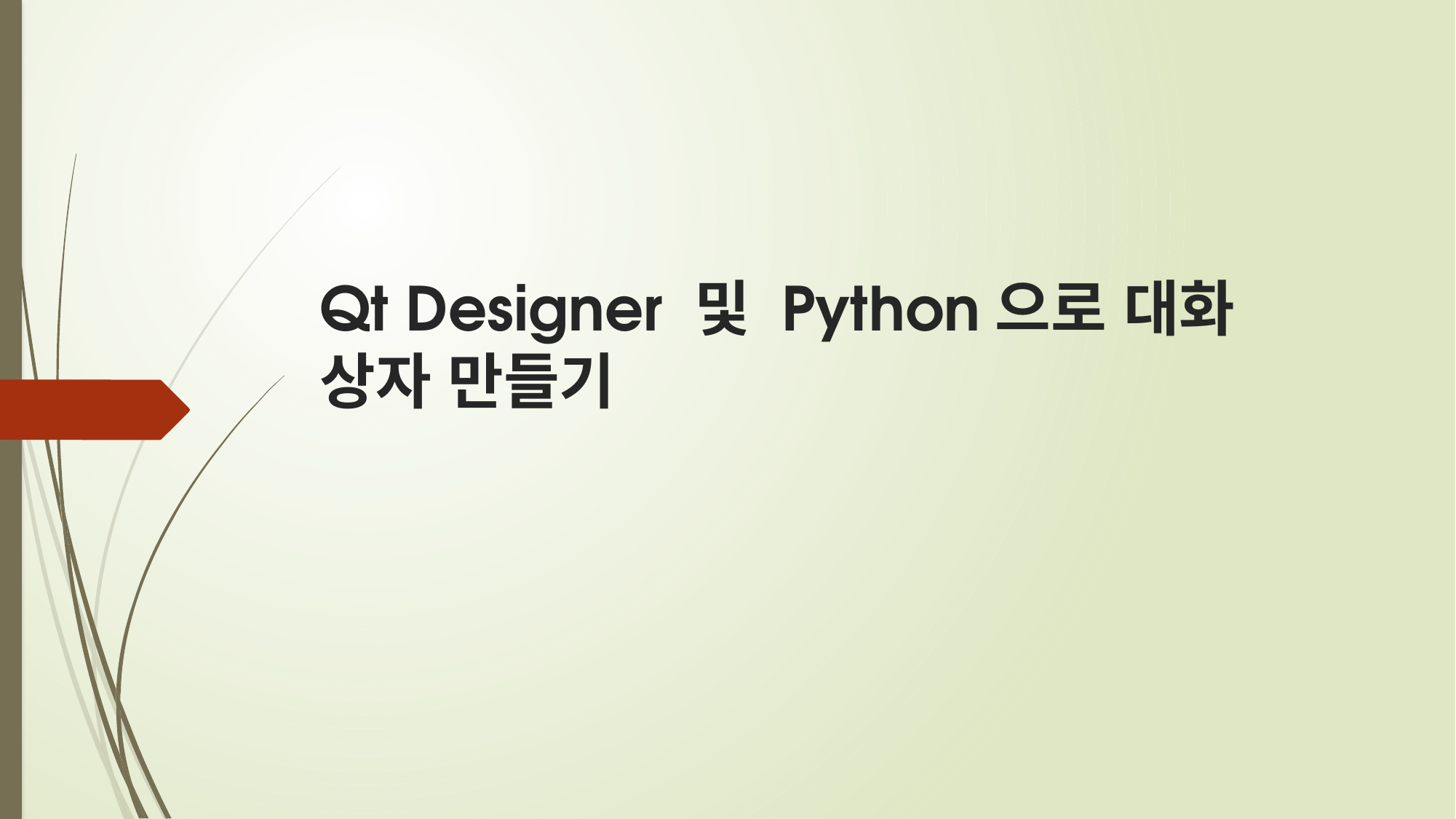

# Qt Designer 및 Python으로 대화 상자 만들기